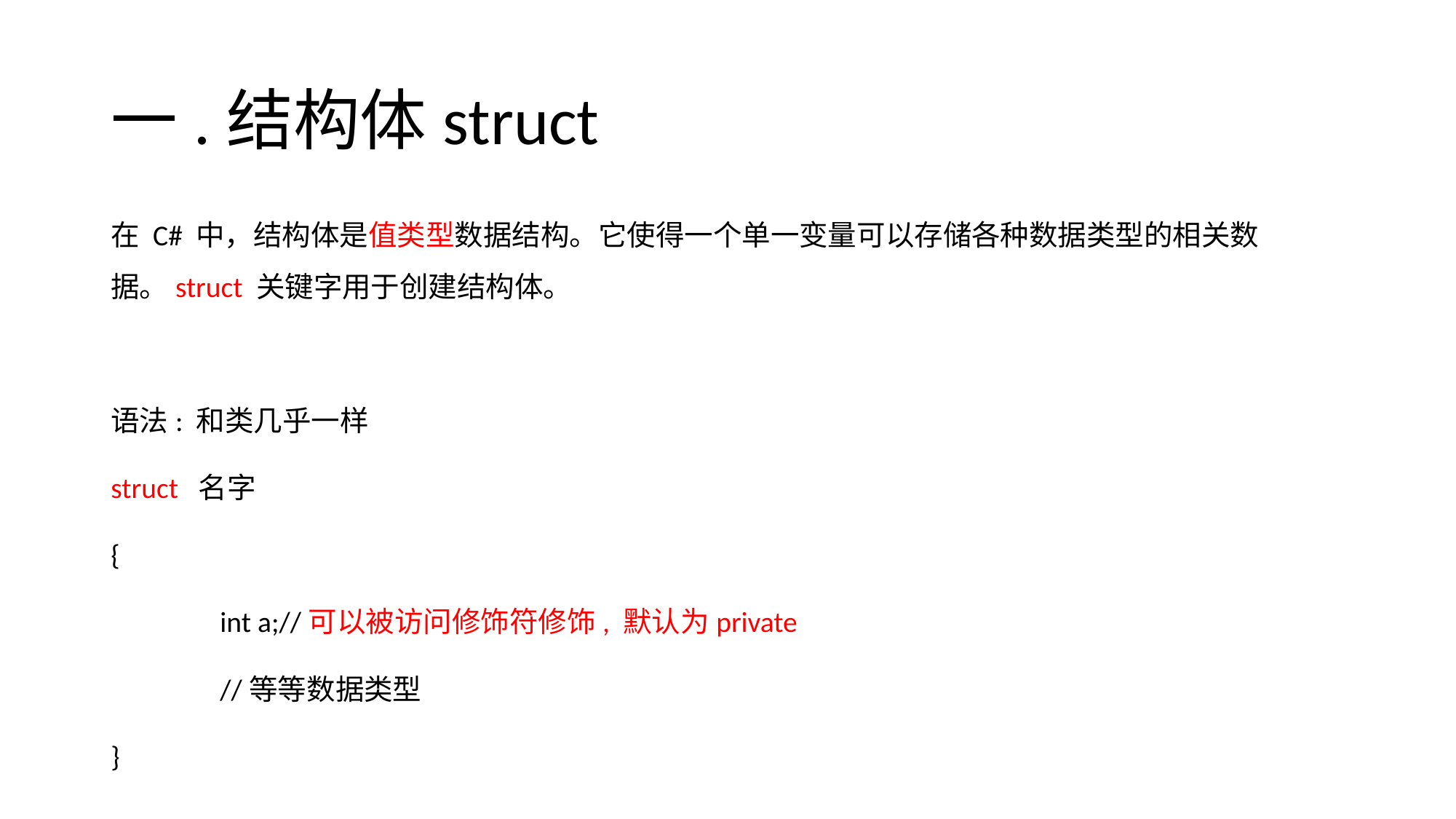

# 一.结构体struct
在 C# 中，结构体是值类型数据结构。它使得一个单一变量可以存储各种数据类型的相关数据。struct 关键字用于创建结构体。

语法: 和类几乎一样
struct  名字
{
	int a;//可以被访问修饰符修饰, 默认为private
	//等等数据类型
}